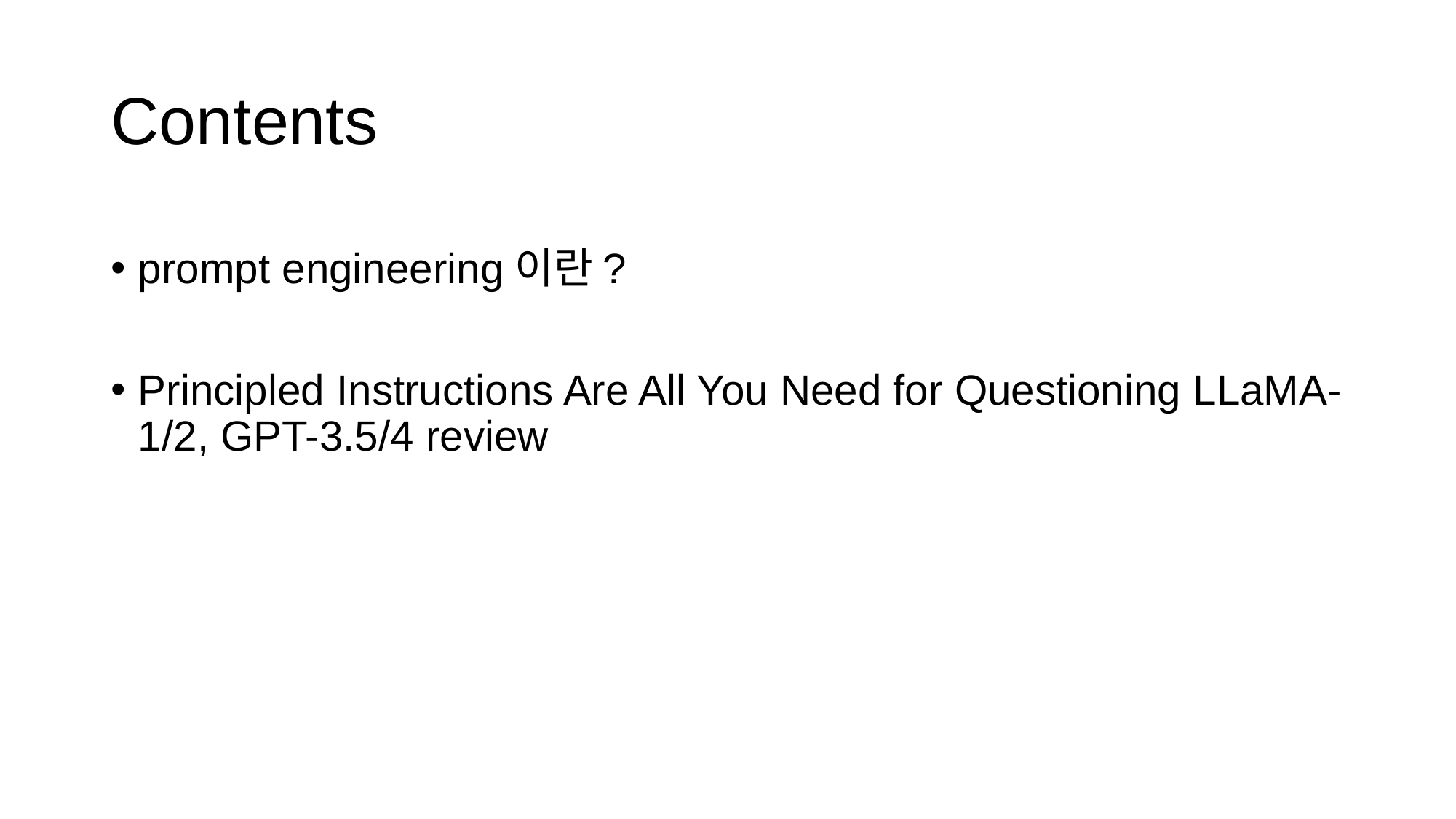

# Contents
prompt engineering이란?

Principled Instructions Are All You Need for Questioning LLaMA-1/2, GPT-3.5/4 review